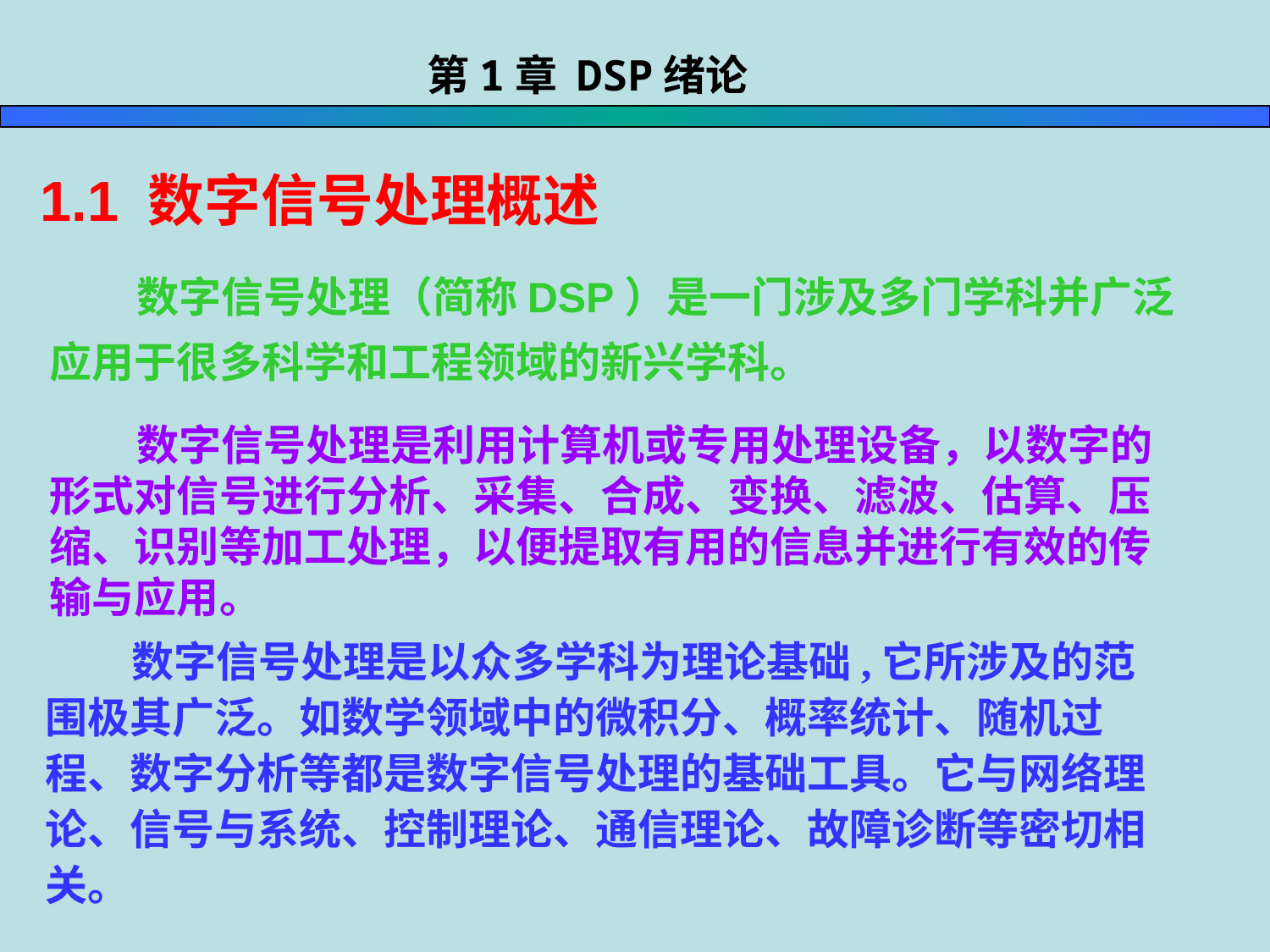

第1章 DSP绪论

1.1 数字信号处理概述
        数字信号处理（简称DSP）是一门涉及多门学科并广泛应用于很多科学和工程领域的新兴学科。
        数字信号处理是利用计算机或专用处理设备，以数字的形式对信号进行分析、采集、合成、变换、滤波、估算、压缩、识别等加工处理，以便提取有用的信息并进行有效的传输与应用。
        数字信号处理是以众多学科为理论基础,它所涉及的范围极其广泛。如数学领域中的微积分、概率统计、随机过程、数字分析等都是数字信号处理的基础工具。它与网络理论、信号与系统、控制理论、通信理论、故障诊断等密切相关。
4